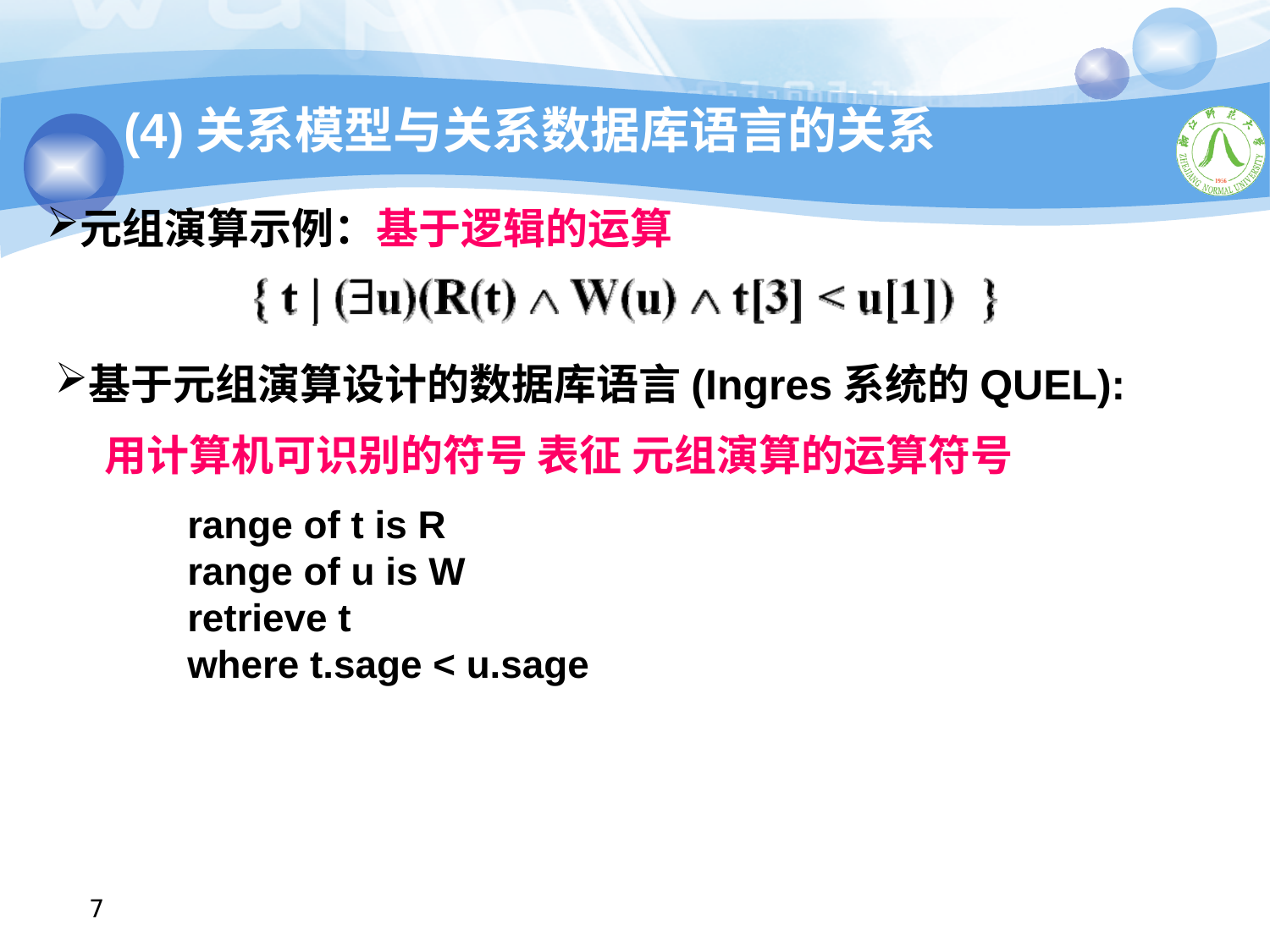

# (4)关系模型与关系数据库语言的关系
元组演算示例：基于逻辑的运算

基于元组演算设计的数据库语言(Ingres系统的QUEL):
    用计算机可识别的符号 表征 元组演算的运算符号
range of t is R
range of u is W
retrieve t
where t.sage < u.sage
7